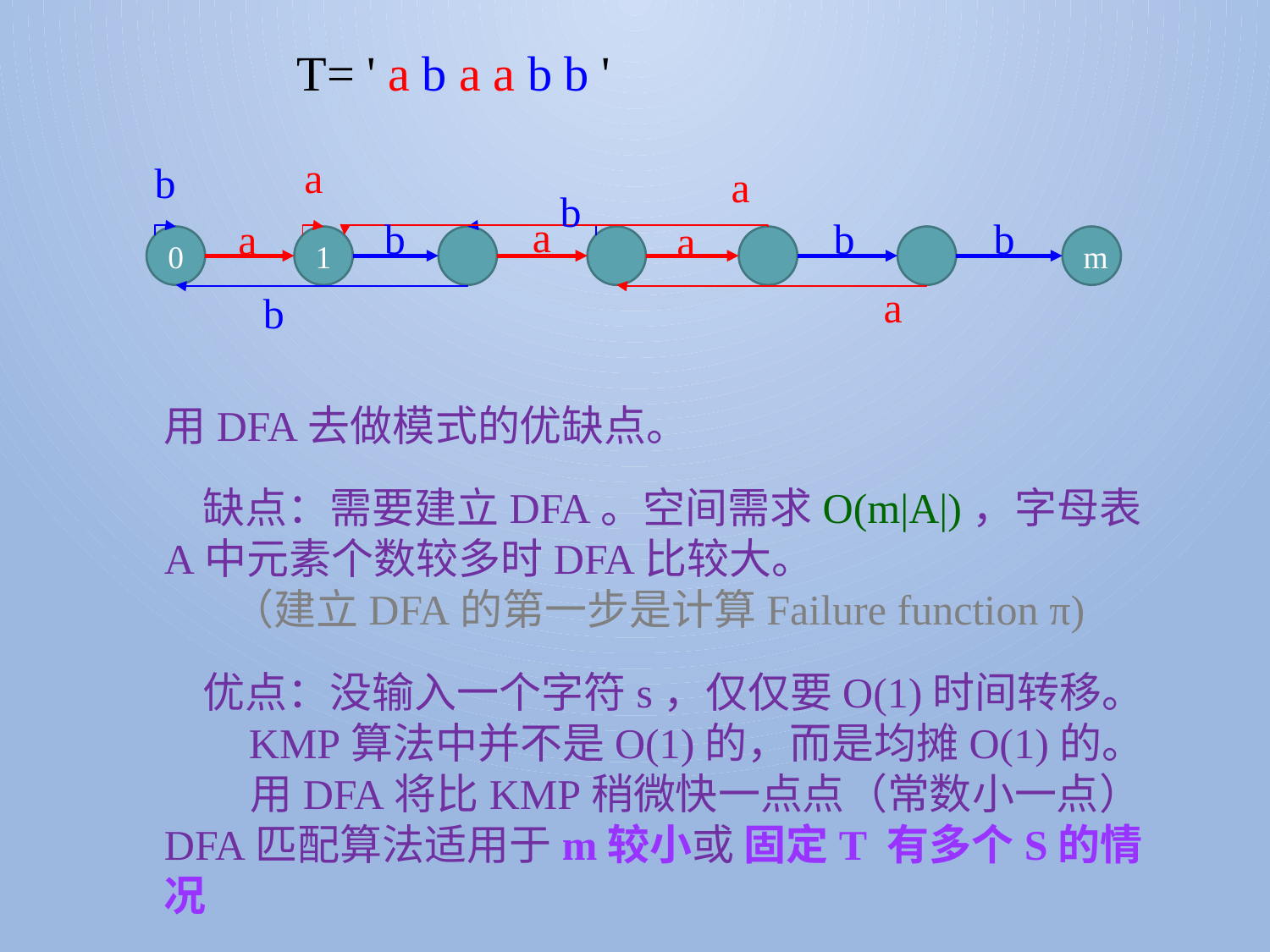

T= ' a b a a b b '
a
b
a
b
a
b
b
b
a
a

m
0
1
a
b
用DFA去做模式的优缺点。
   缺点：需要建立DFA。空间需求O(m|A|)，字母表A中元素个数较多时DFA比较大。
      （建立DFA的第一步是计算Failure function π)
   优点：没输入一个字符s，仅仅要O(1)时间转移。
        KMP算法中并不是O(1)的，而是均摊O(1)的。
        用DFA将比KMP稍微快一点点（常数小一点）
DFA匹配算法适用于m较小或 固定T 有多个S的情况